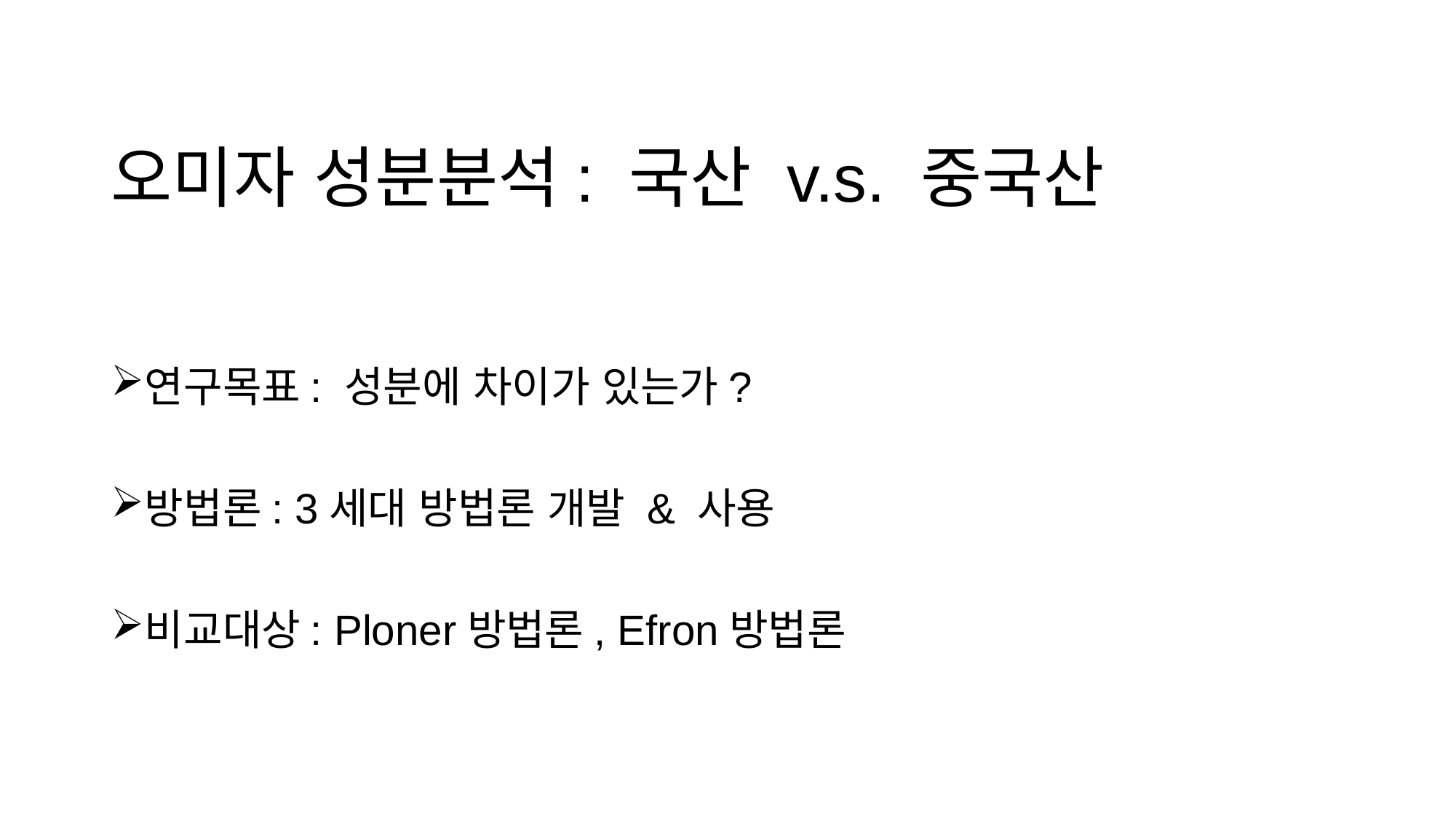

# 오미자 성분분석: 국산 v.s. 중국산

연구목표: 성분에 차이가 있는가?

방법론: 3세대 방법론 개발 & 사용

비교대상: Ploner방법론, Efron방법론